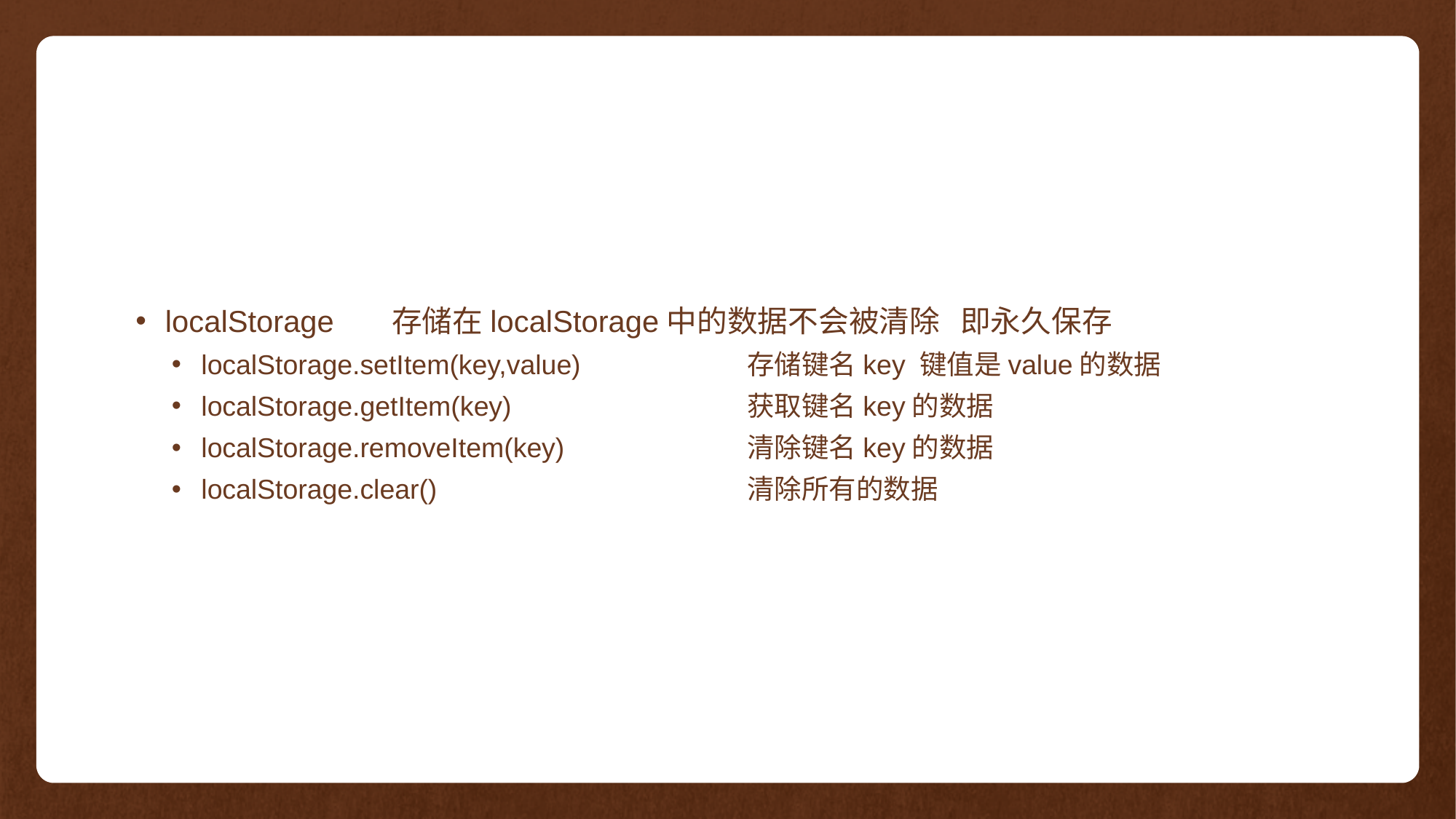

localStorage      存储在localStorage中的数据不会被清除   即永久保存
localStorage.setItem(key,value)   		存储键名key 键值是value的数据
localStorage.getItem(key)			获取键名key的数据
localStorage.removeItem(key)		清除键名key的数据
localStorage.clear()			清除所有的数据